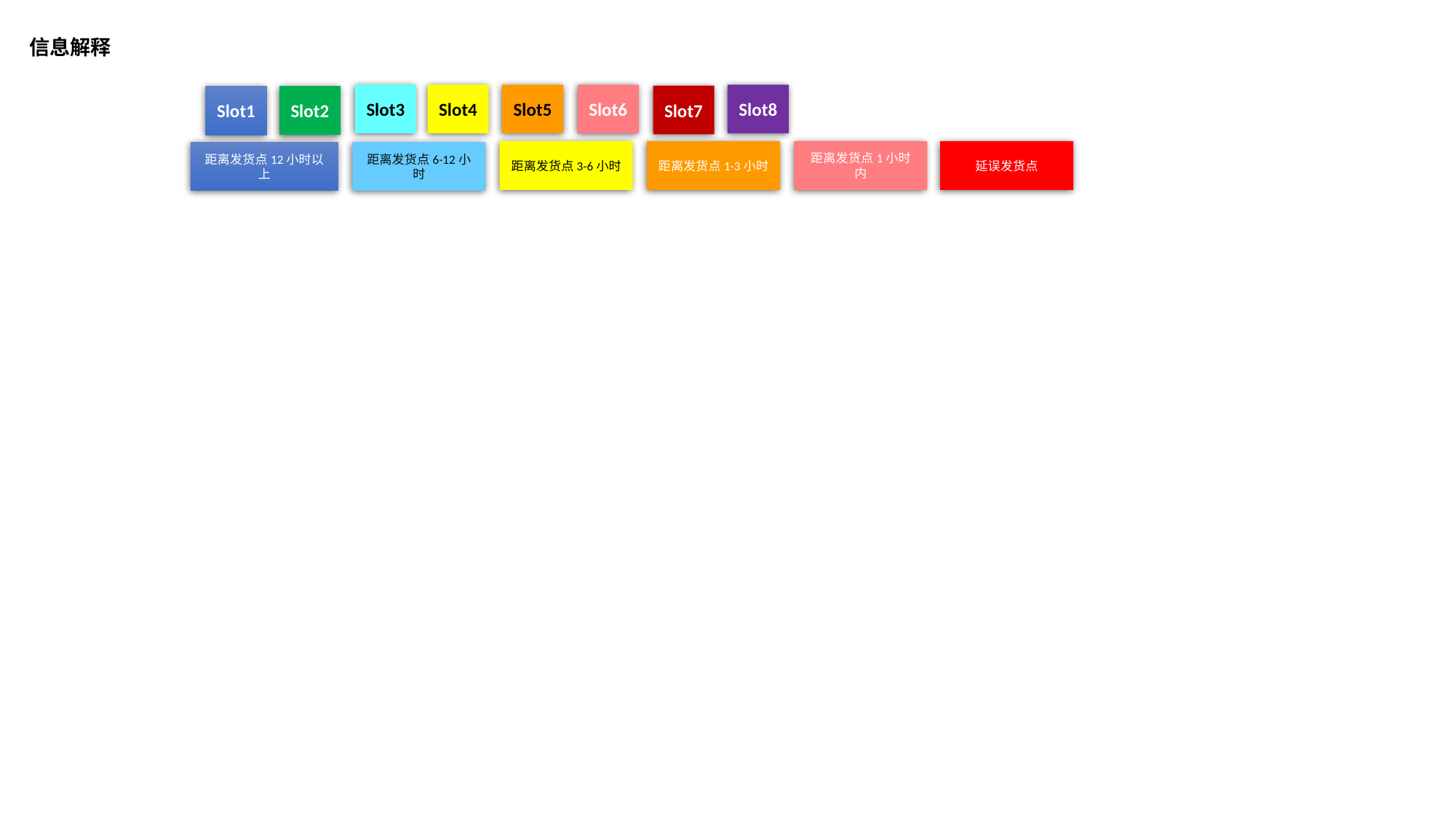

信息解释
Slot5
Slot6
Slot8
Slot3
Slot4
Slot7
Slot1
Slot2
延误发货点
距离发货点3-6小时
距离发货点1-3小时
距离发货点1小时内
距离发货点12小时以上
距离发货点6-12小时